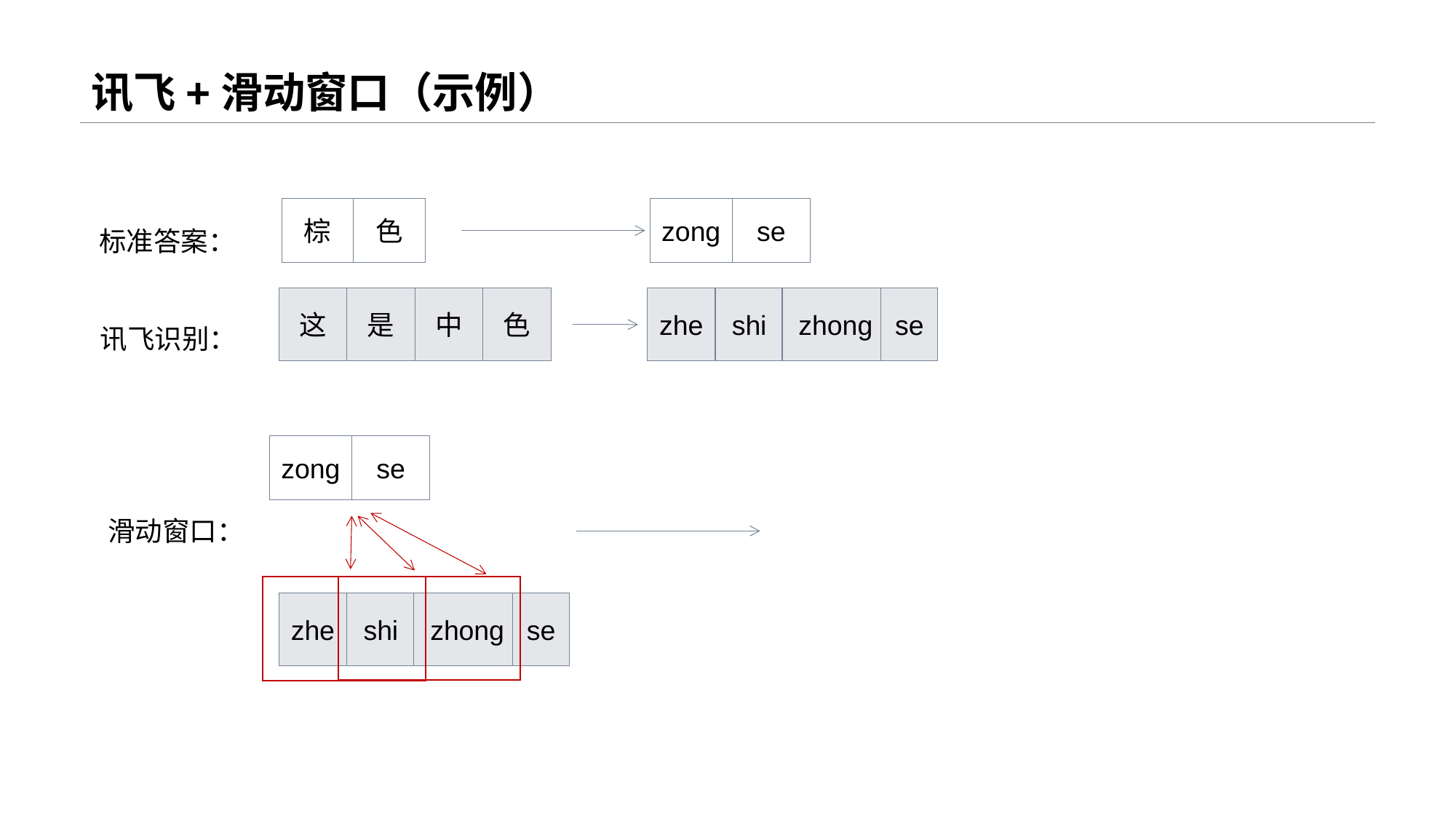

# 讯飞+滑动窗口（示例）
棕
色
zong
se
标准答案：
这
是
中
色
zhe
shi
zhong
se
讯飞识别：
zong
se
滑动窗口：

zhe
shi
zhong
se
9